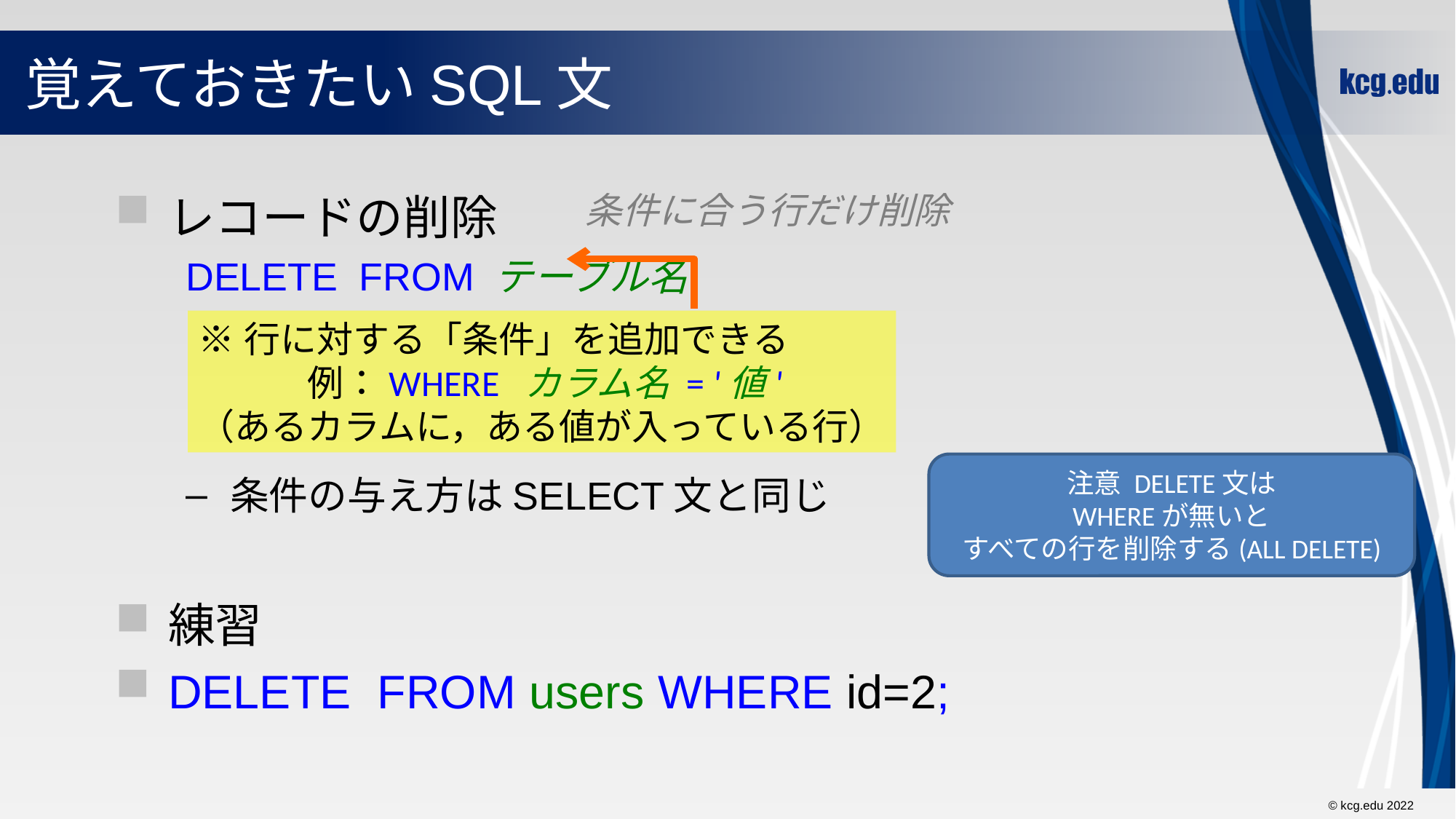

# 覚えておきたいSQL文
レコードの削除
DELETE  FROM テーブル名

条件の与え方はSELECT文と同じ

練習
DELETE  FROM users WHERE id=2;

条件に合う行だけ削除

※行に対する「条件」を追加できる
	例：WHERE  カラム名 = '値'
（あるカラムに，ある値が入っている行）
注意 DELETE文は
WHEREが無いと
すべての行を削除する(ALL DELETE)